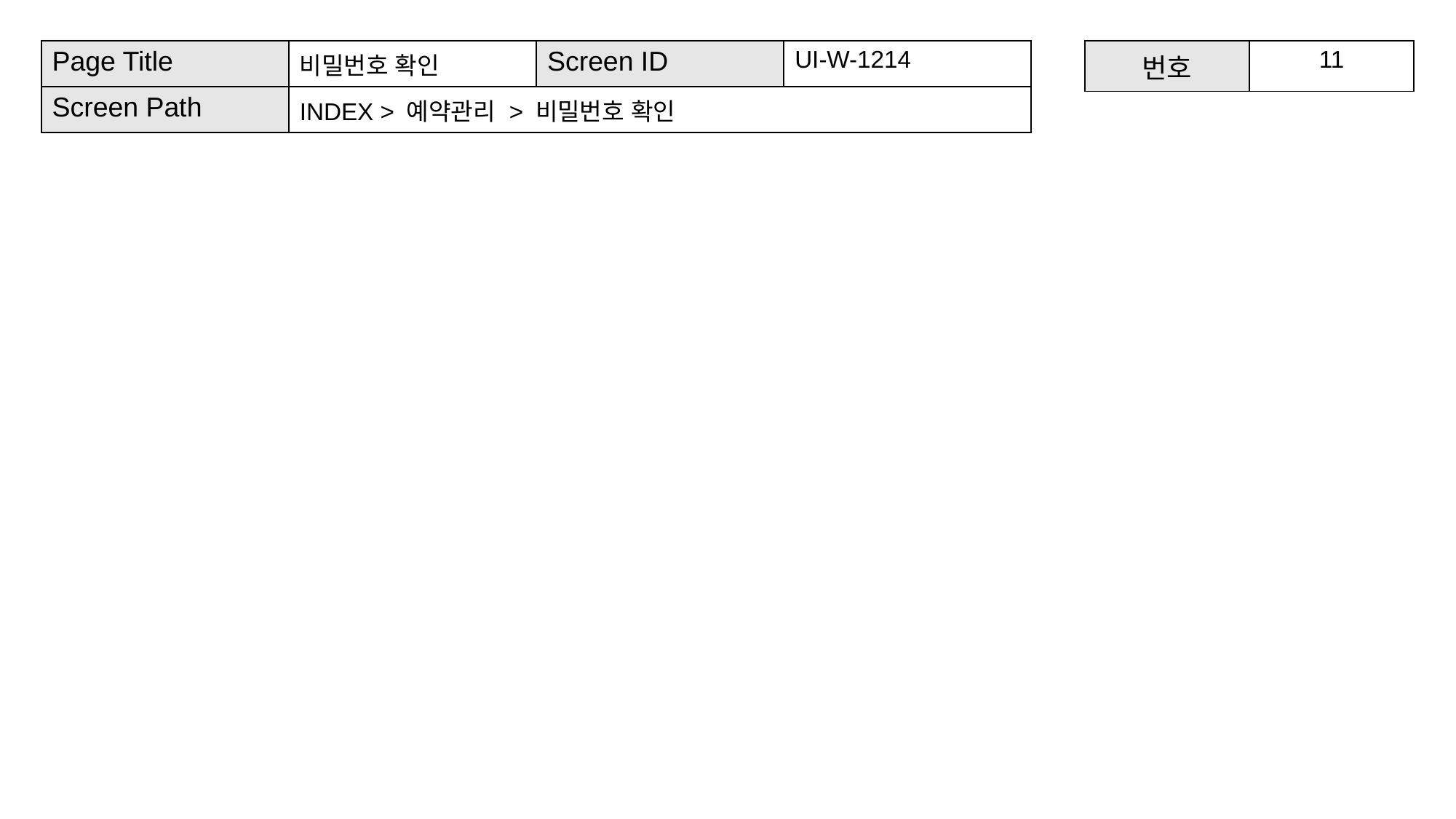

| Page Title | 비밀번호 확인 | Screen ID | UI-W-1214 |
| --- | --- | --- | --- |
| Screen Path | INDEX > 예약관리 > 비밀번호 확인 |  |  |
| 번호 | 11 |
| --- | --- |